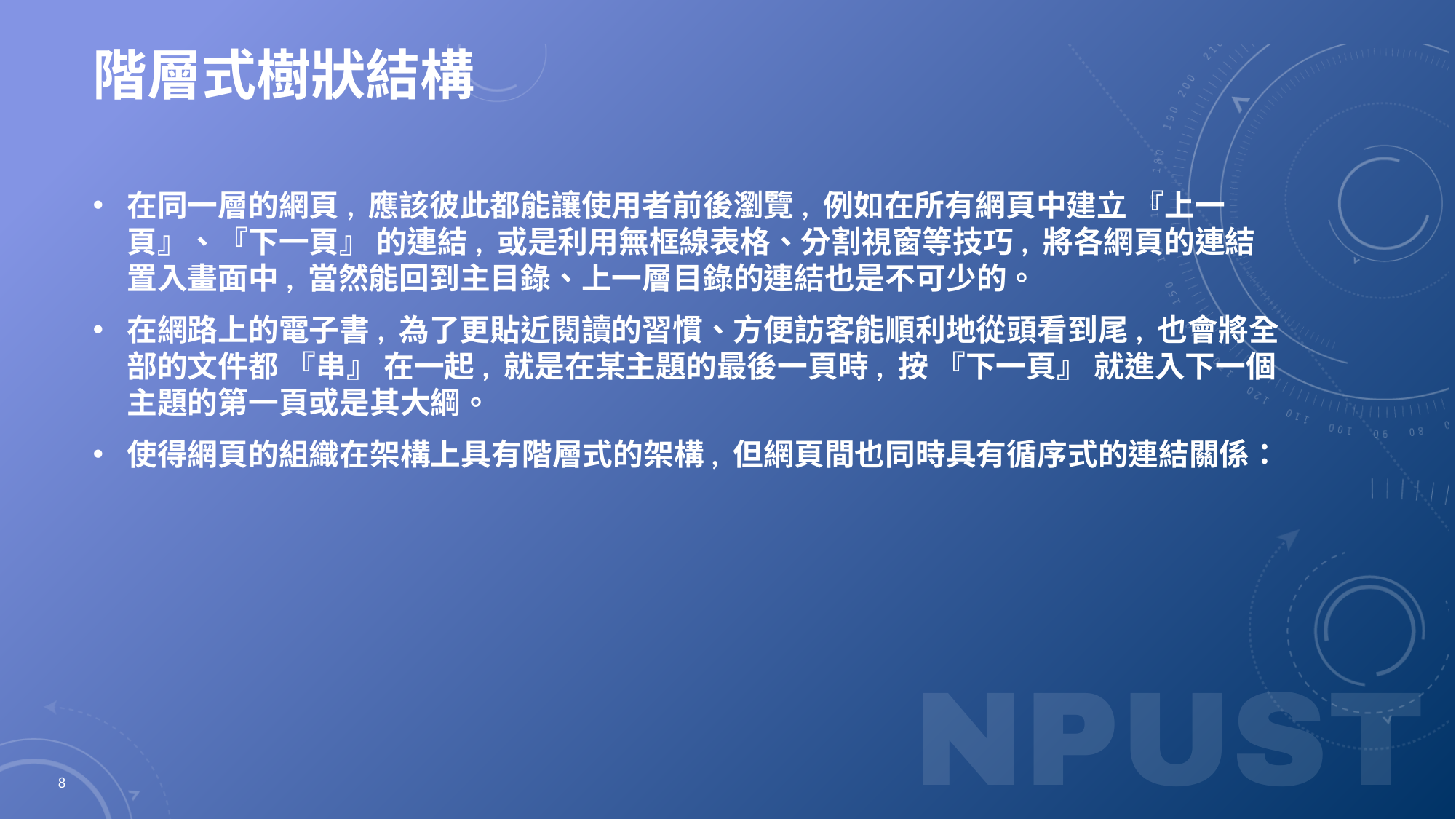

# 階層式樹狀結構
在同一層的網頁, 應該彼此都能讓使用者前後瀏覽, 例如在所有網頁中建立 『上一頁』、『下一頁』 的連結, 或是利用無框線表格、分割視窗等技巧, 將各網頁的連結置入畫面中, 當然能回到主目錄、上一層目錄的連結也是不可少的。
在網路上的電子書, 為了更貼近閱讀的習慣、方便訪客能順利地從頭看到尾, 也會將全部的文件都 『串』 在一起, 就是在某主題的最後一頁時, 按 『下一頁』 就進入下一個主題的第一頁或是其大綱。
使得網頁的組織在架構上具有階層式的架構, 但網頁間也同時具有循序式的連結關係：

8